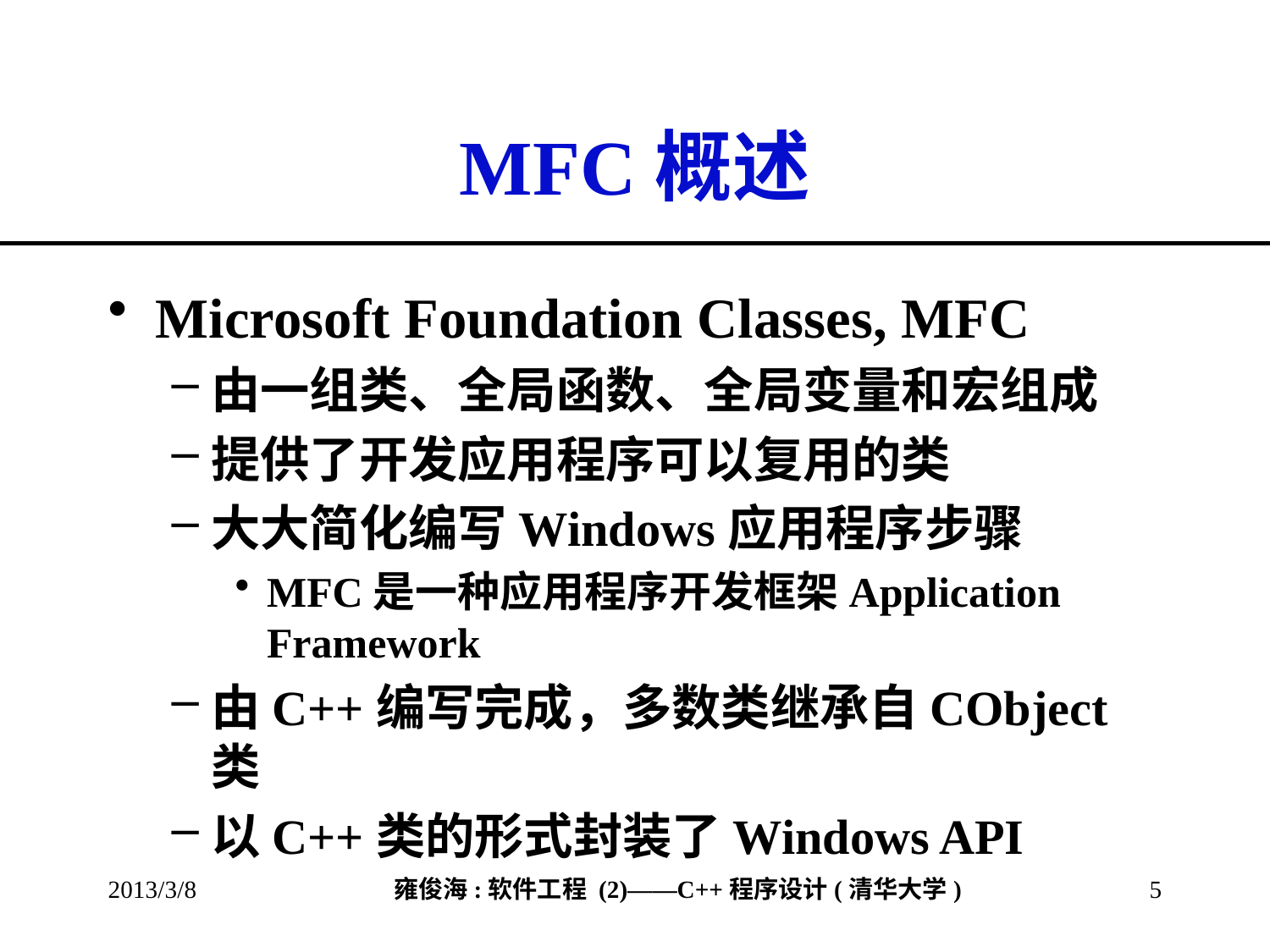

# MFC概述
Microsoft Foundation Classes, MFC
由一组类、全局函数、全局变量和宏组成
提供了开发应用程序可以复用的类
大大简化编写Windows应用程序步骤
MFC是一种应用程序开发框架Application Framework
由C++编写完成，多数类继承自CObject类
以C++类的形式封装了Windows API

2013/3/8
5